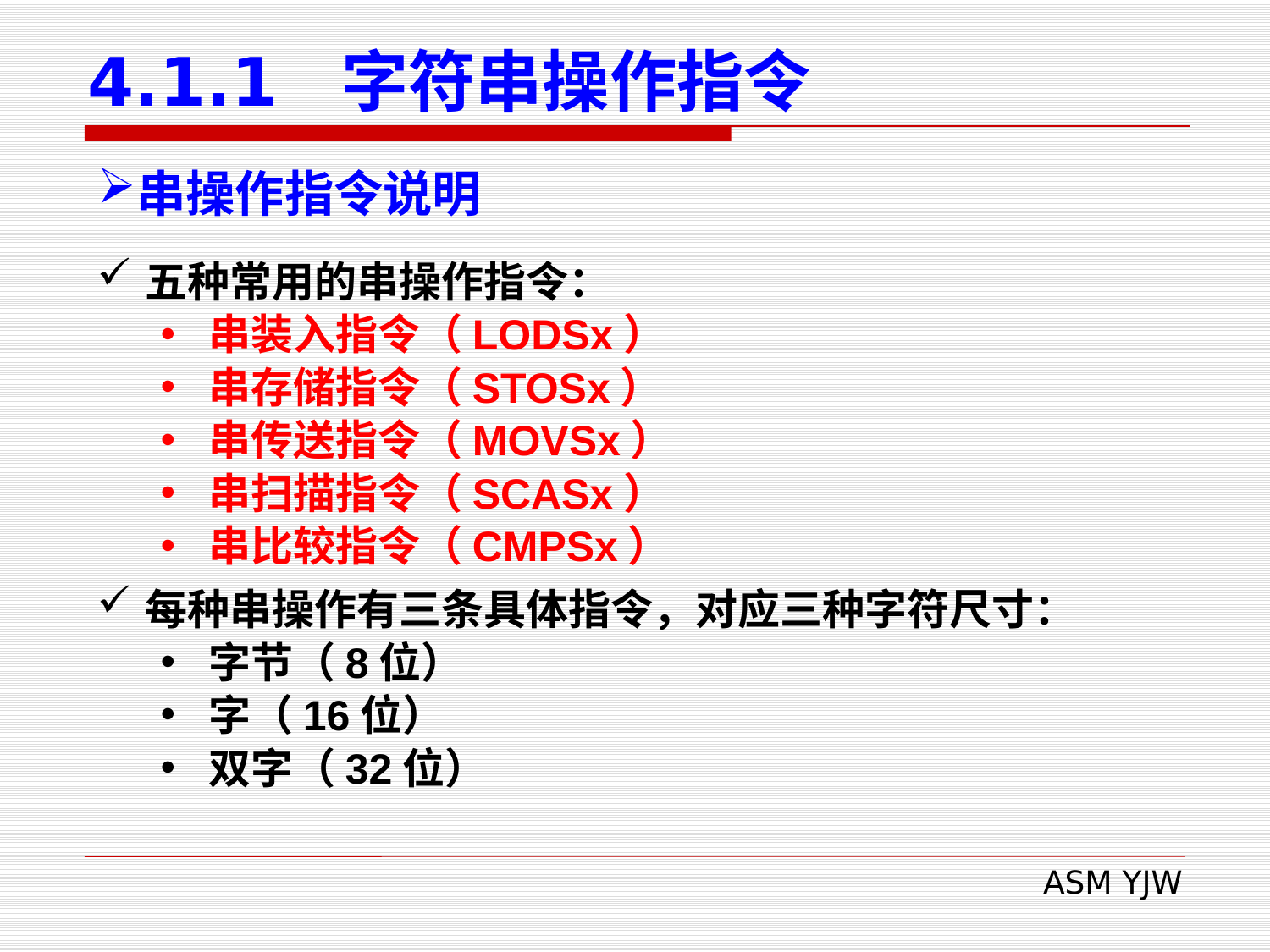

# 4.1.1  字符串操作指令
串操作指令说明
五种常用的串操作指令：
串装入指令（LODSx）
串存储指令（STOSx）
串传送指令（MOVSx）
串扫描指令（SCASx）
串比较指令（CMPSx）
每种串操作有三条具体指令，对应三种字符尺寸：
字节（8位）
字（16位）
双字（32位）